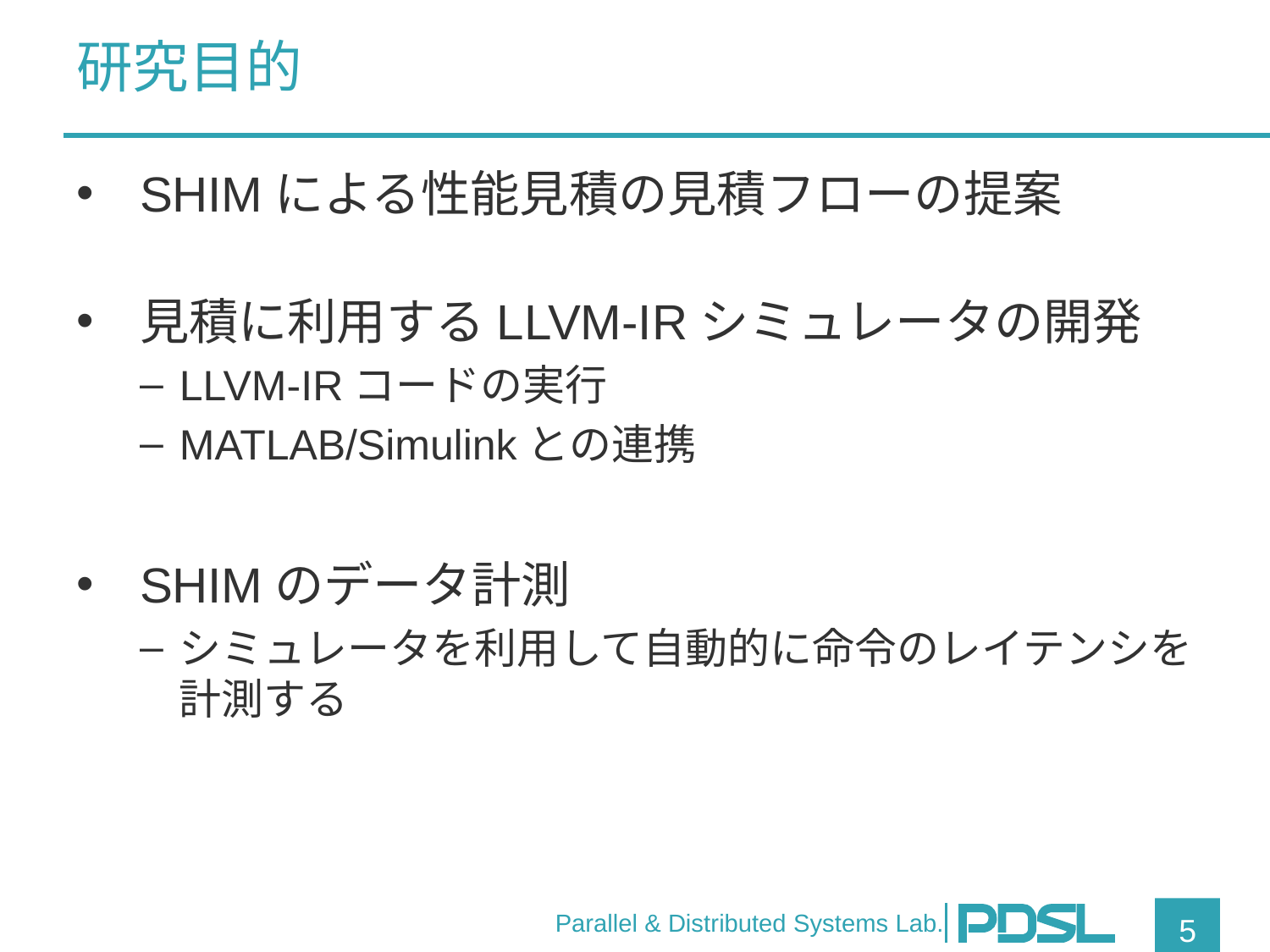

# 研究目的
SHIMによる性能見積の見積フローの提案

見積に利用するLLVM-IRシミュレータの開発
LLVM-IRコードの実行
MATLAB/Simulinkとの連携

SHIMのデータ計測
シミュレータを利用して自動的に命令のレイテンシを
計測する